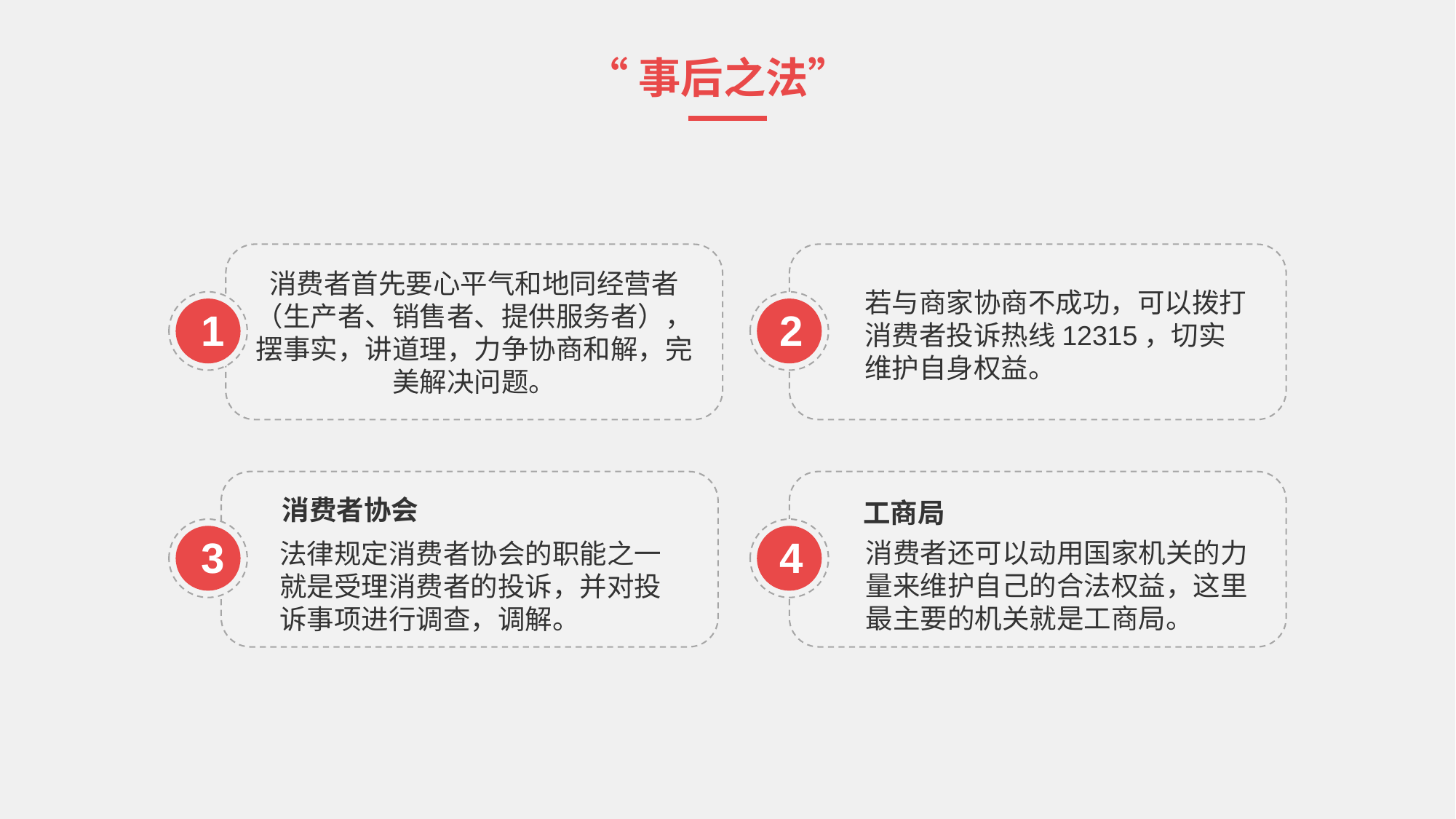

“事后之法”
消费者首先要心平气和地同经营者（生产者、销售者、提供服务者），摆事实，讲道理，力争协商和解，完美解决问题。

1

若与商家协商不成功，可以拨打消费者投诉热线12315，切实维护自身权益。

2

消费者协会
法律规定消费者协会的职能之一就是受理消费者的投诉，并对投诉事项进行调查，调解。

3

工商局
消费者还可以动用国家机关的力量来维护自己的合法权益，这里最主要的机关就是工商局。

4